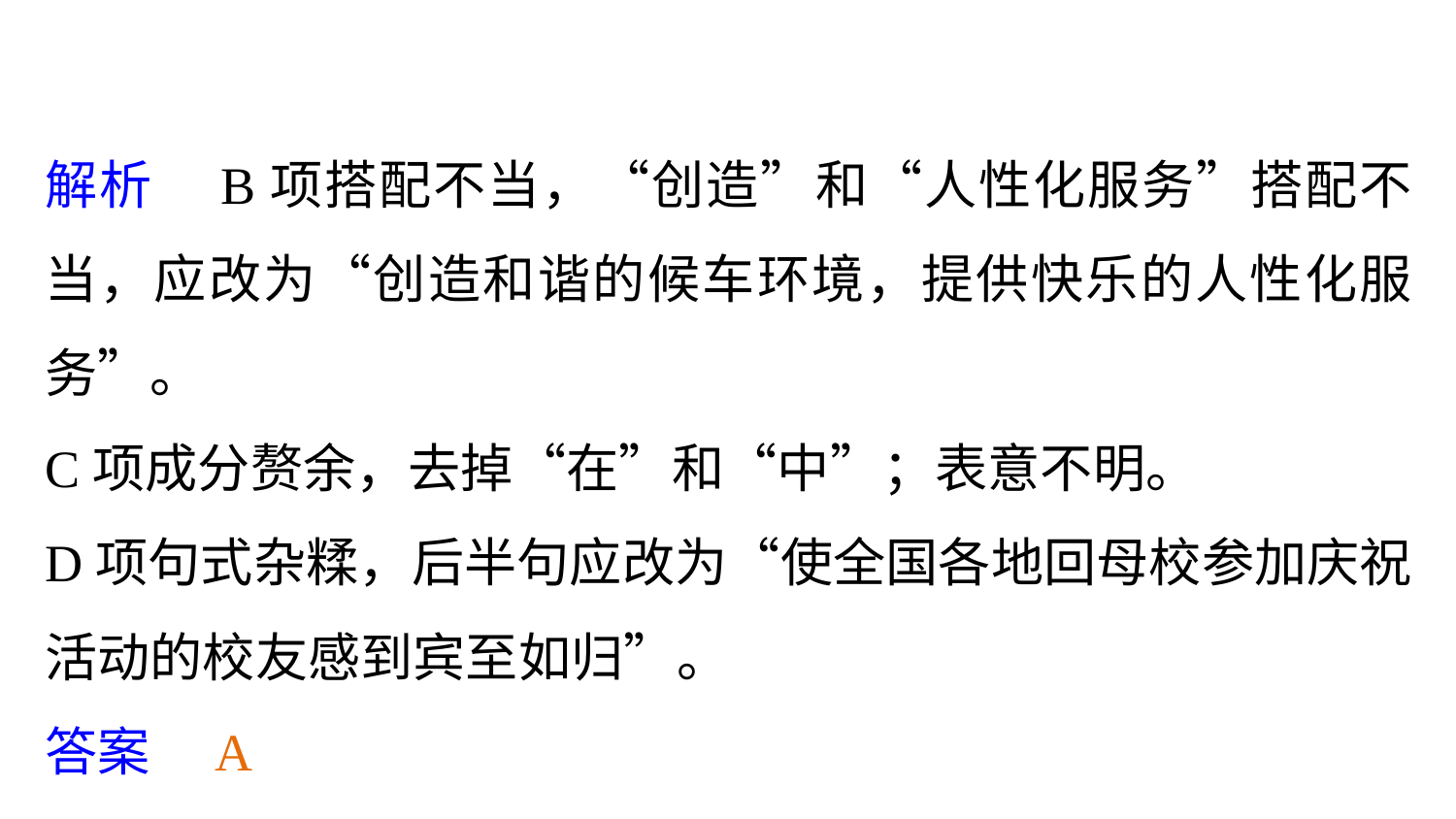

解析　B项搭配不当，“创造”和“人性化服务”搭配不当，应改为“创造和谐的候车环境，提供快乐的人性化服务”。
C项成分赘余，去掉“在”和“中”；表意不明。
D项句式杂糅，后半句应改为“使全国各地回母校参加庆祝活动的校友感到宾至如归”。
答案　A